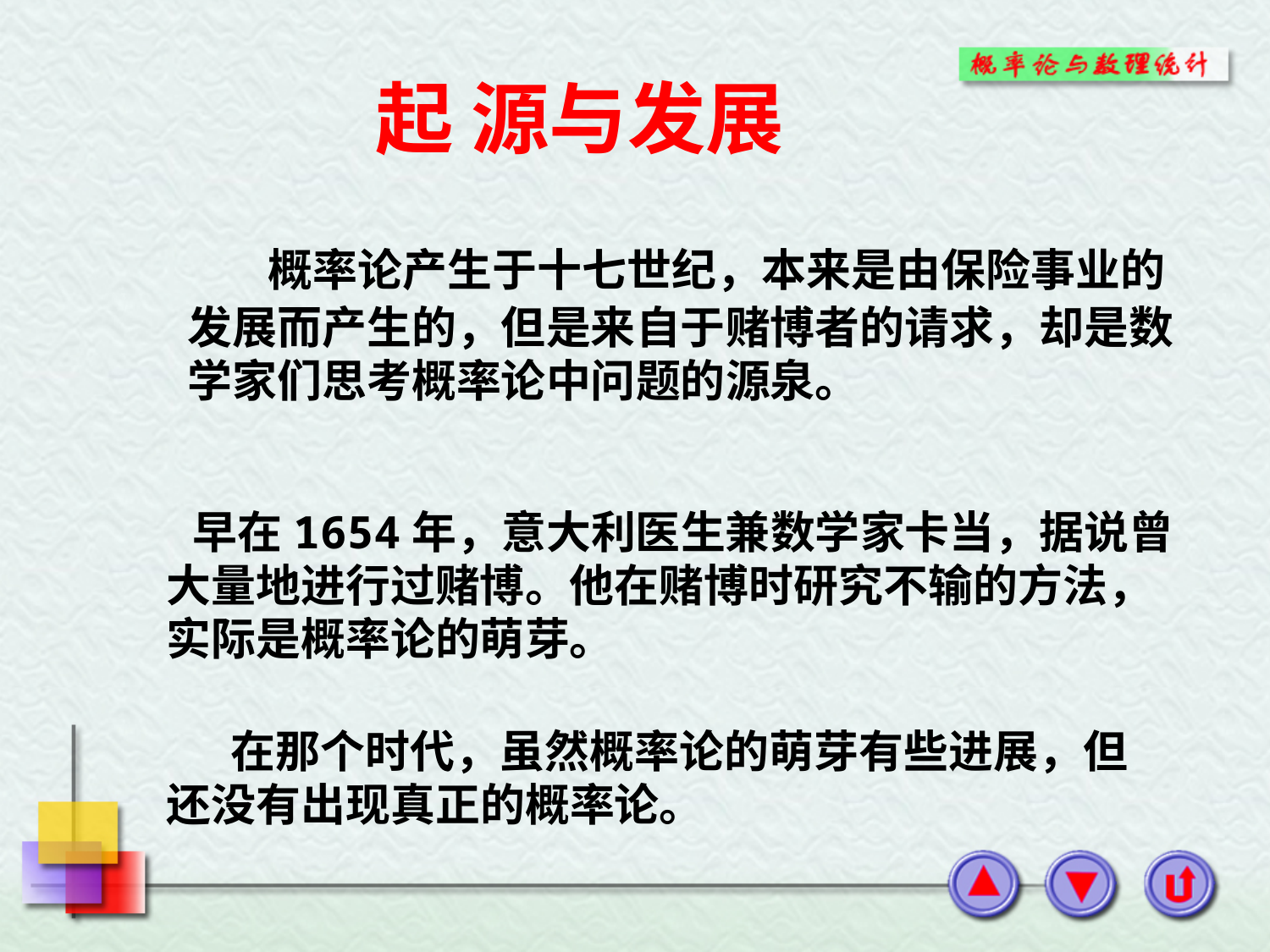

# 起 源与发展
        概率论产生于十七世纪，本来是由保险事业的发展而产生的，但是来自于赌博者的请求，却是数学家们思考概率论中问题的源泉。

      早在1654年，意大利医生兼数学家卡当，据说曾大量地进行过赌博。他在赌博时研究不输的方法，实际是概率论的萌芽。

　　  在那个时代，虽然概率论的萌芽有些进展，但还没有出现真正的概率论。